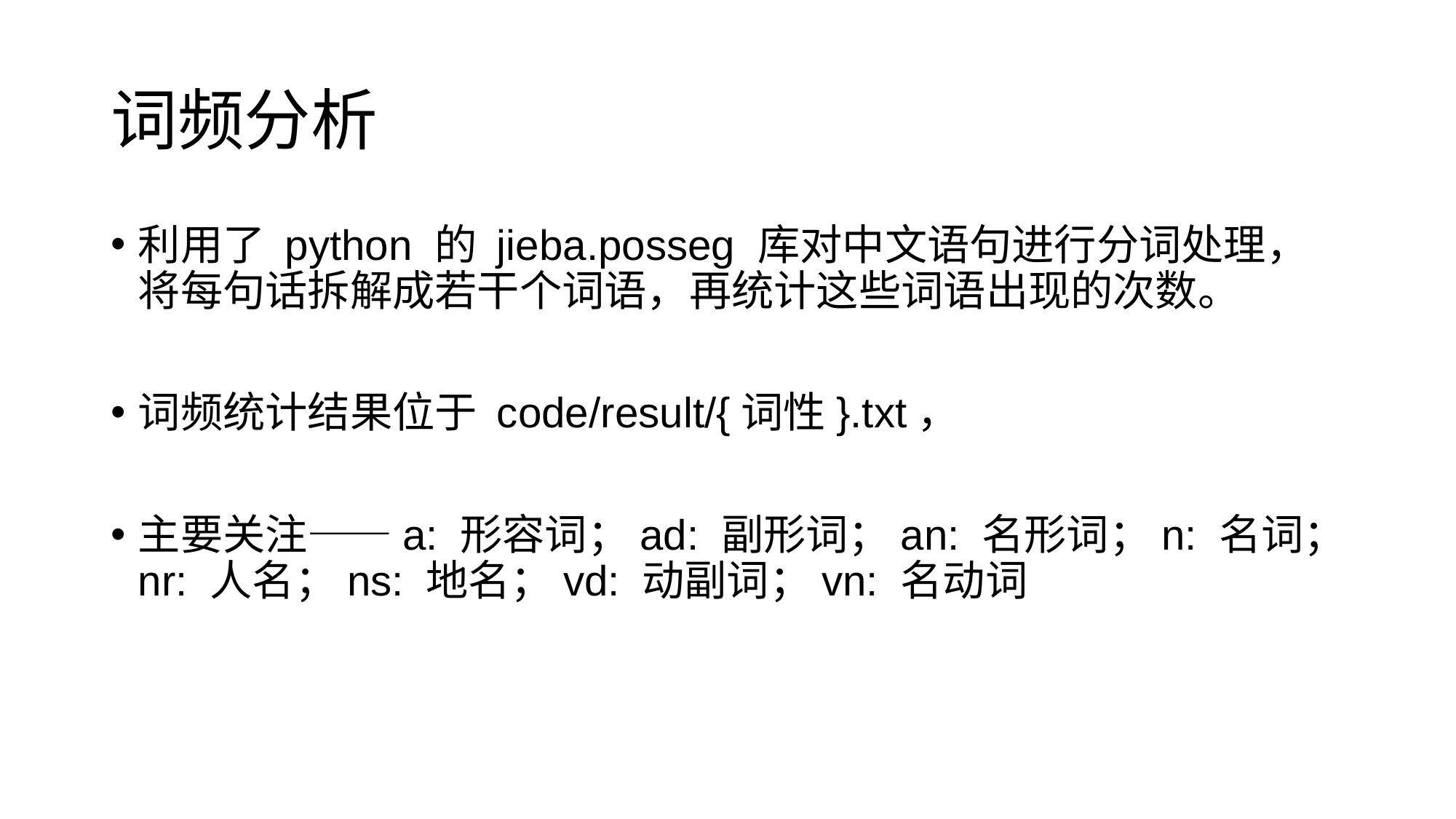

# 词频分析
利用了 python 的 jieba.posseg 库对中文语句进行分词处理，将每句话拆解成若干个词语，再统计这些词语出现的次数。

词频统计结果位于 code/result/{词性}.txt，

主要关注——a: 形容词；ad: 副形词；an: 名形词；n: 名词；nr: 人名；ns: 地名；vd: 动副词；vn: 名动词